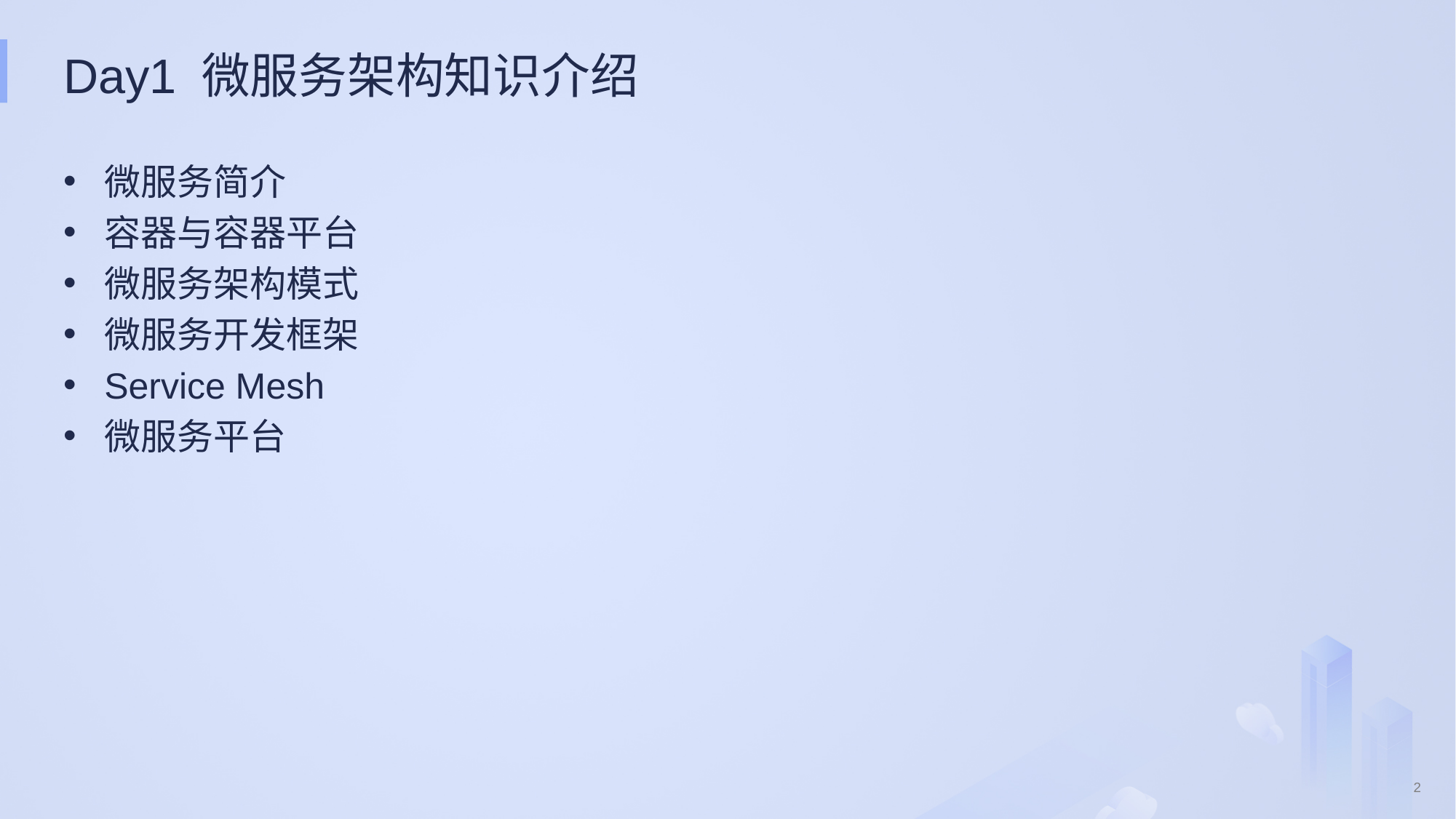

# Day1 微服务架构知识介绍
微服务简介
容器与容器平台
微服务架构模式
微服务开发框架
Service Mesh
微服务平台